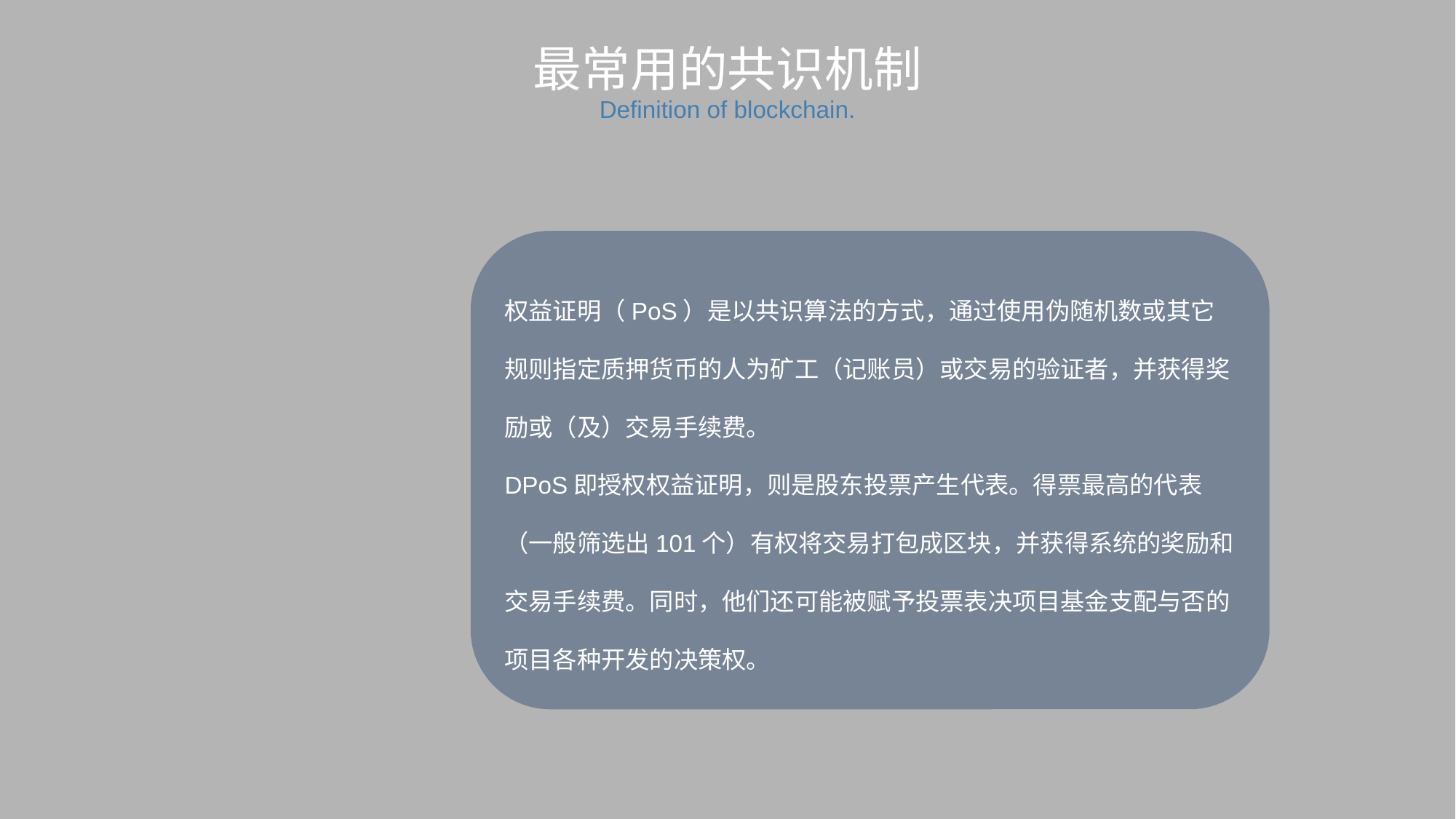

最常用的共识机制
Definition of blockchain.
权益证明（PoS）是以共识算法的方式，通过使用伪随机数或其它规则指定质押货币的人为矿工（记账员）或交易的验证者，并获得奖励或（及）交易手续费。
DPoS即授权权益证明，则是股东投票产生代表。得票最高的代表（一般筛选出101个）有权将交易打包成区块，并获得系统的奖励和交易手续费。同时，他们还可能被赋予投票表决项目基金支配与否的项目各种开发的决策权。